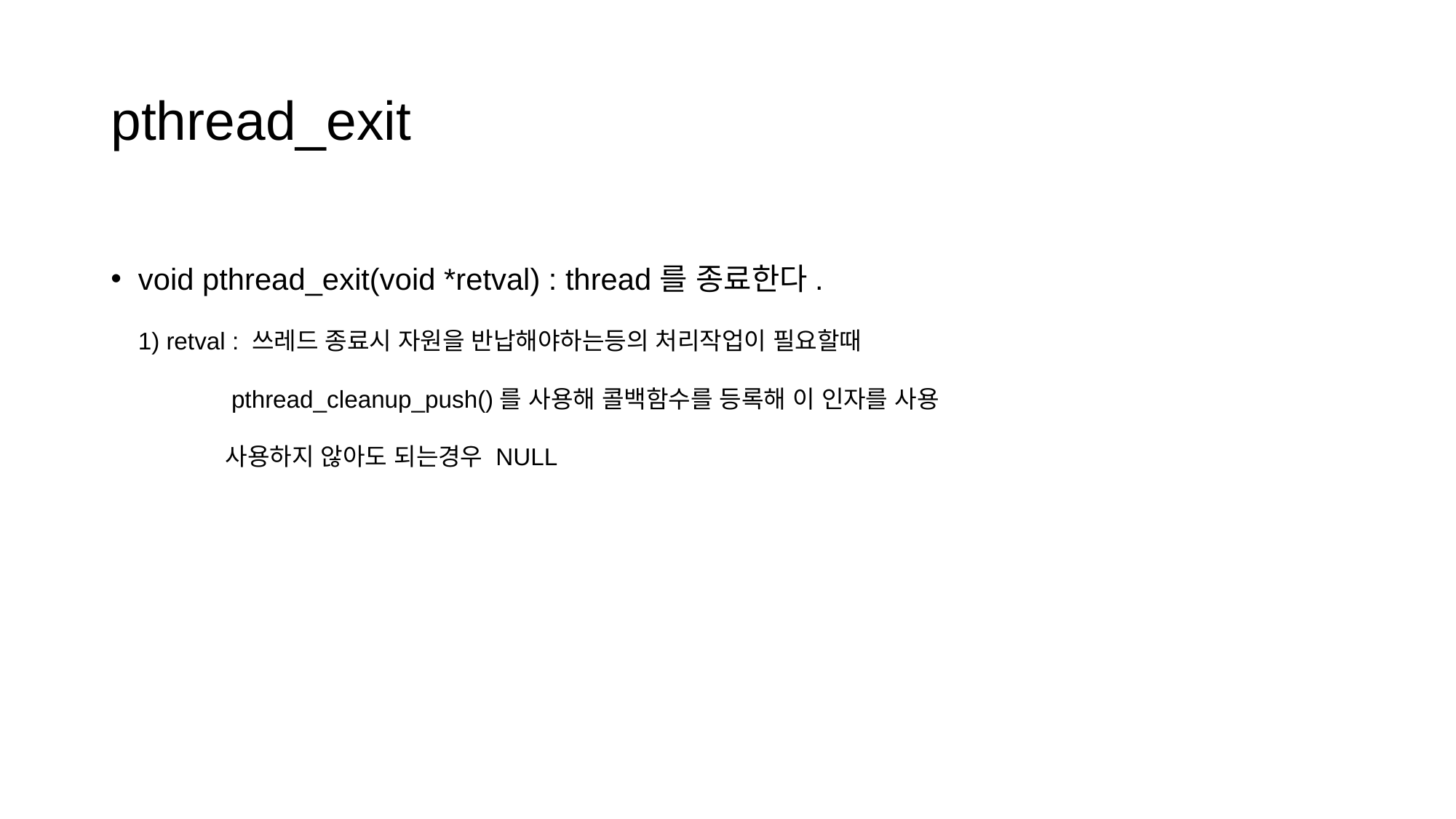

# pthread_exit
void pthread_exit(void *retval) : thread를 종료한다.
1) retval : 쓰레드 종료시 자원을 반납해야하는등의 처리작업이 필요할때
             pthread_cleanup_push()를 사용해 콜백함수를 등록해 이 인자를 사용
             사용하지 않아도 되는경우 NULL